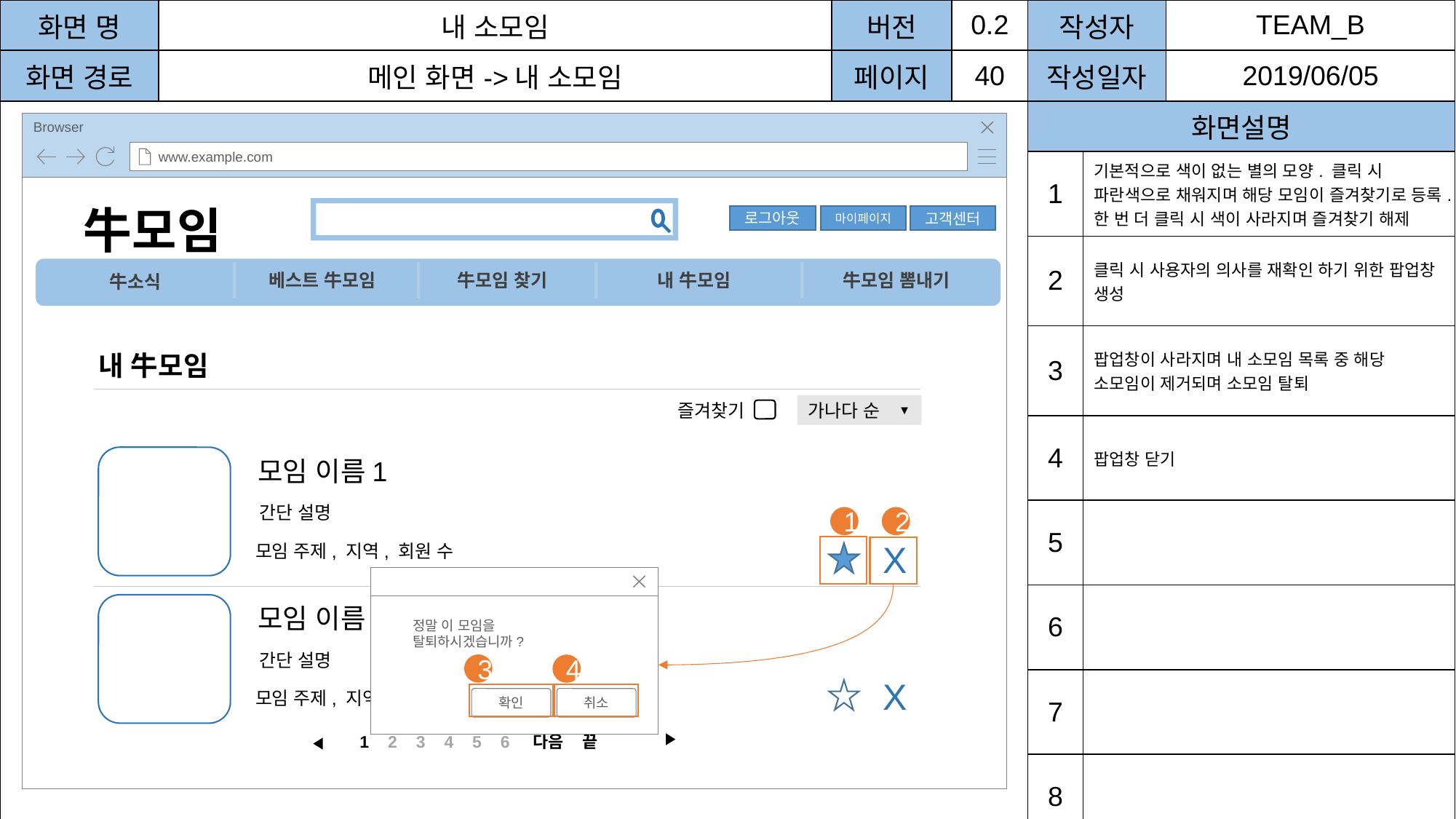

| 화면 명 | 내 소모임 | 버전 | 0.2 | 작성자 |  | TEAM\_B |
| --- | --- | --- | --- | --- | --- | --- |
| 화면 경로 | 메인 화면->내 소모임 | 페이지 | 40 | 작성일자 |  | 2019/06/05 |
|  |  |  |  | 화면설명 |  |  |
|  |  |  |  | 1 | 기본적으로 색이 없는 별의 모양. 클릭 시 파란색으로 채워지며 해당 모임이 즐겨찾기로 등록. 한 번 더 클릭 시 색이 사라지며 즐겨찾기 해제 |  |
|  |  |  |  | 2 | 클릭 시 사용자의 의사를 재확인 하기 위한 팝업창 생성 |  |
|  |  |  |  | 3 | 팝업창이 사라지며 내 소모임 목록 중 해당 소모임이 제거되며 소모임 탈퇴 |  |
|  |  |  |  | 4 | 팝업창 닫기 |  |
|  |  |  |  | 5 |  |  |
|  |  |  |  | 6 |  |  |
|  |  |  |  | 7 |  |  |
|  |  |  |  | 8 |  |  |
Browser

www.example.com

牛모임

로그아웃
마이페이지
고객센터

베스트 牛모임
牛모임 찾기
내 牛모임
牛모임 뽐내기
牛소식
내 牛모임
즐겨찾기
가나다 순
▼

모임 이름1
간단 설명
모임 주제, 지역, 회원 수
1
2
X

정말 이 모임을 탈퇴하시겠습니까?

확인
취소

모임 이름2
간단 설명
모임 주제, 지역, 회원 수
3
4
X

▶
1    2    3    4    5    6    다음    끝
◀